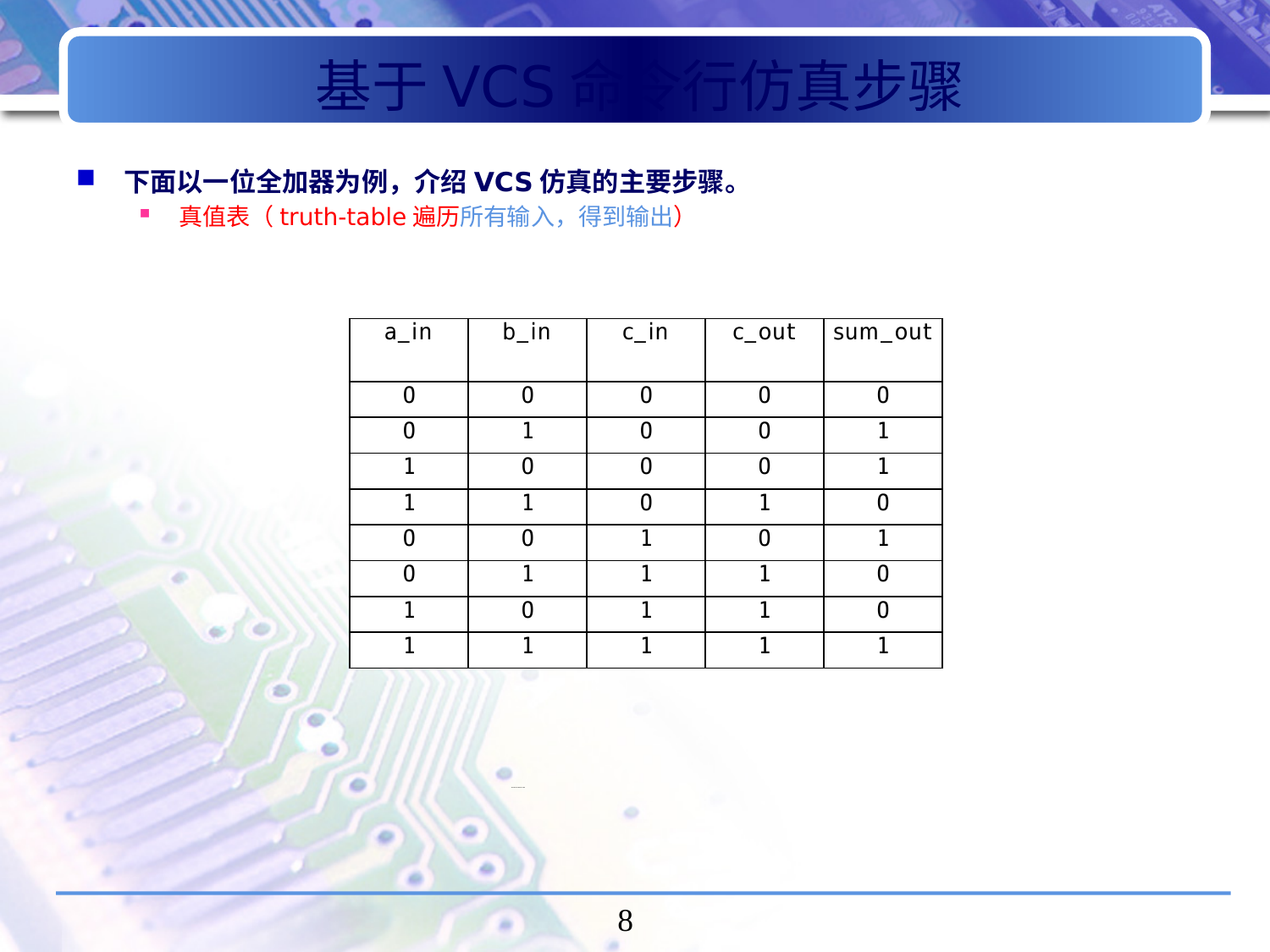

# 基于VCS命令行仿真步骤
下面以一位全加器为例，介绍VCS仿真的主要步骤。
真值表（truth-table遍历所有输入，得到输出）
| a\_in | b\_in | c\_in | c\_out | sum\_out |
| --- | --- | --- | --- | --- |
| 0 | 0 | 0 | 0 | 0 |
| 0 | 1 | 0 | 0 | 1 |
| 1 | 0 | 0 | 0 | 1 |
| 1 | 1 | 0 | 1 | 0 |
| 0 | 0 | 1 | 0 | 1 |
| 0 | 1 | 1 | 1 | 0 |
| 1 | 0 | 1 | 1 | 0 |
| 1 | 1 | 1 | 1 | 1 |
www.eecourse.com
8